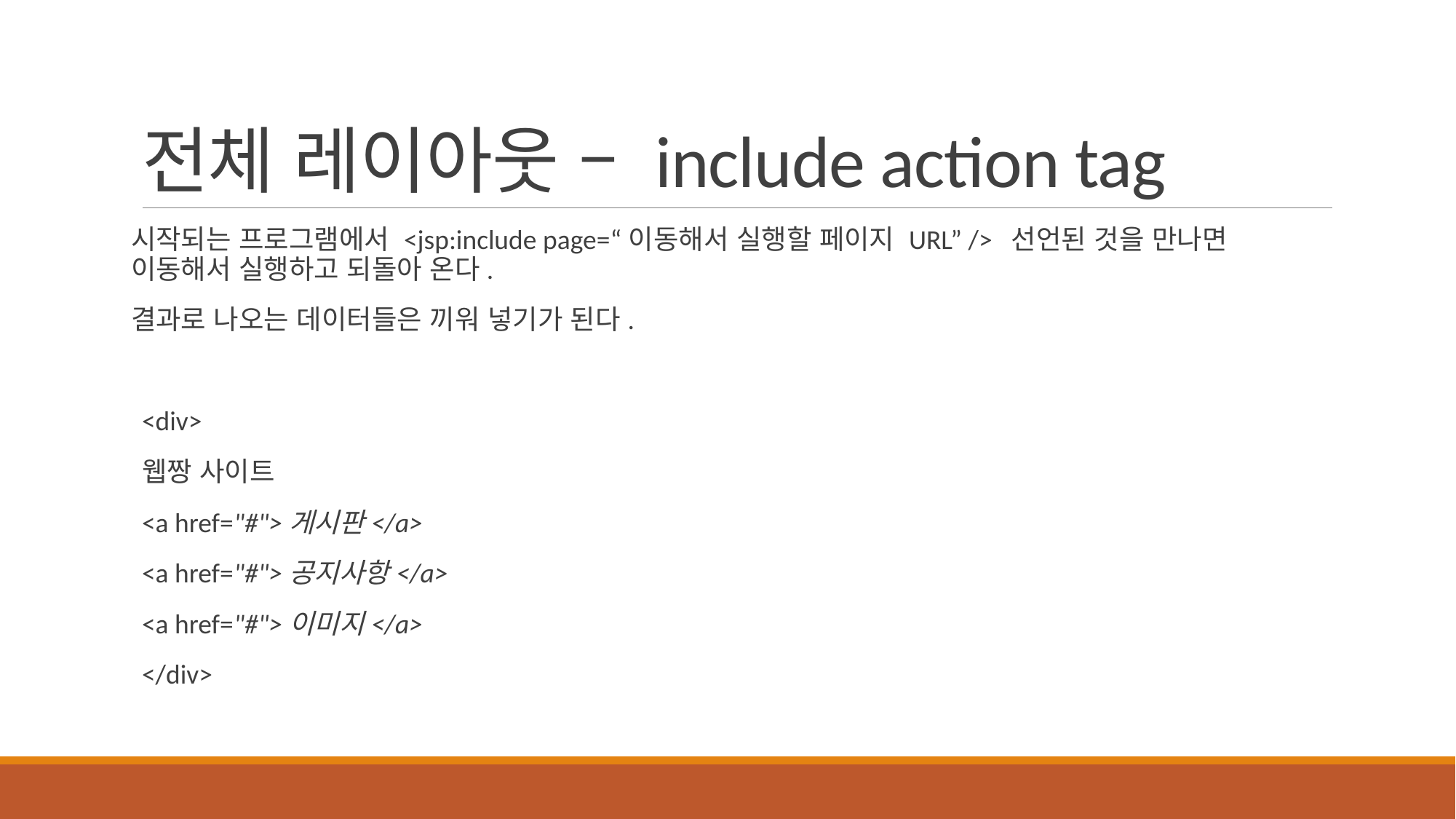

# 전체 레이아웃 – include action tag
시작되는 프로그램에서 <jsp:include page=“이동해서 실행할 페이지 URL” />  선언된 것을 만나면 이동해서 실행하고 되돌아 온다.
결과로 나오는 데이터들은 끼워 넣기가 된다.

<div>
웹짱 사이트
<a href="#">게시판</a>
<a href="#">공지사항</a>
<a href="#">이미지</a>
</div>